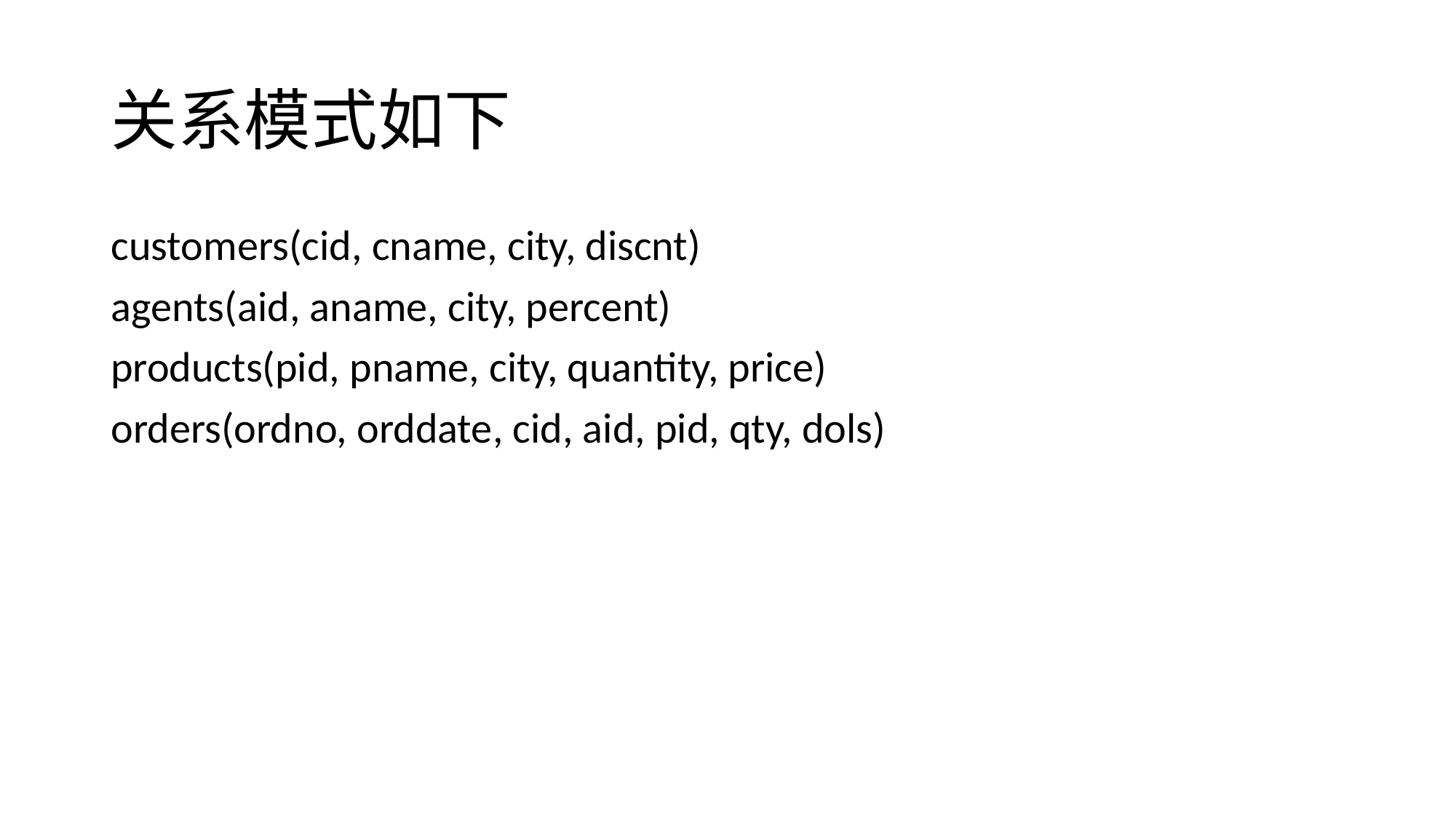

# 关系模式如下
customers(cid, cname, city, discnt)
agents(aid, aname, city, percent)
products(pid, pname, city, quantity, price)
orders(ordno, orddate, cid, aid, pid, qty, dols)